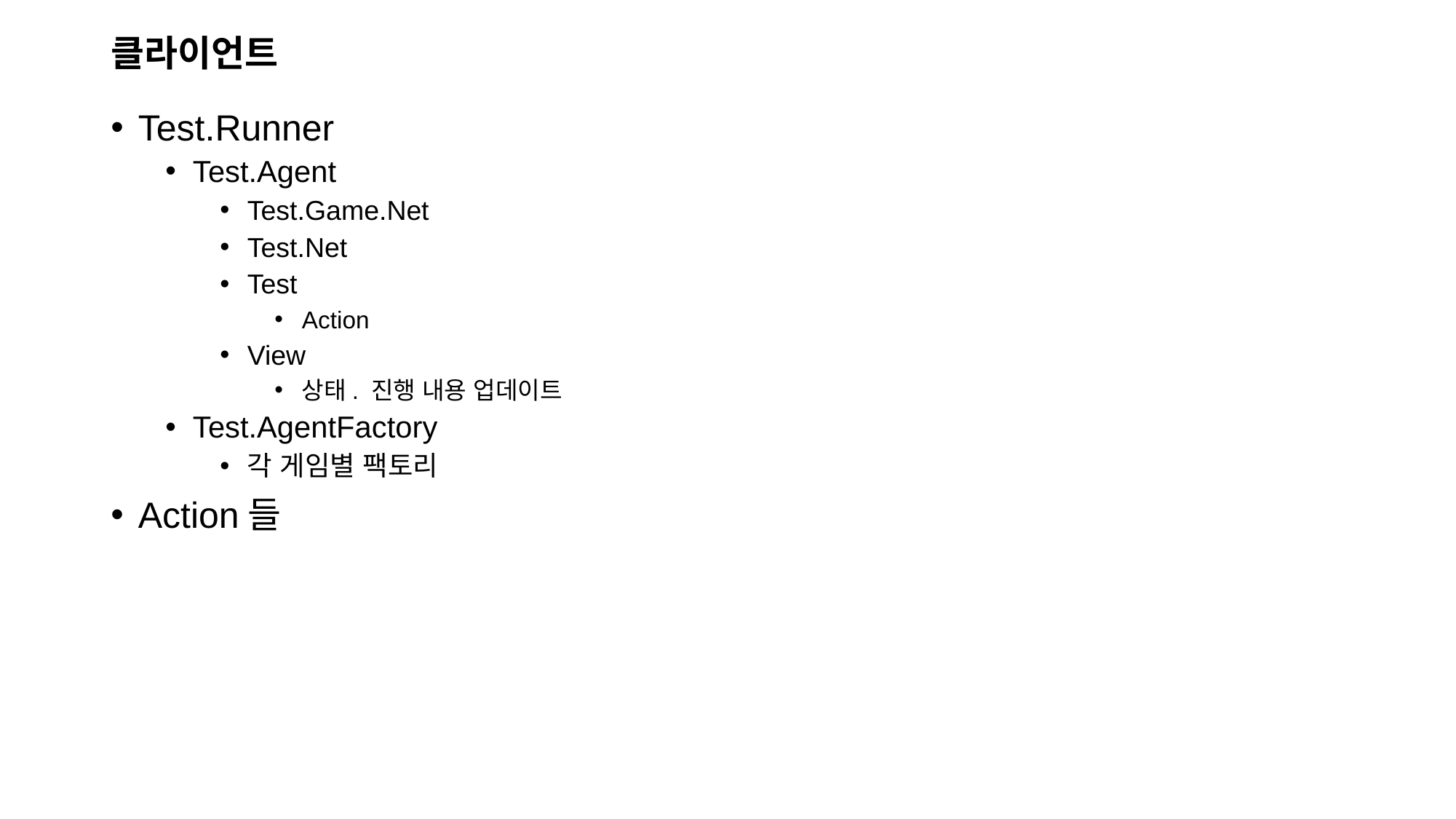

# 클라이언트
Test.Runner
Test.Agent
Test.Game.Net
Test.Net
Test
Action
View
상태. 진행 내용 업데이트
Test.AgentFactory
각 게임별 팩토리
Action들